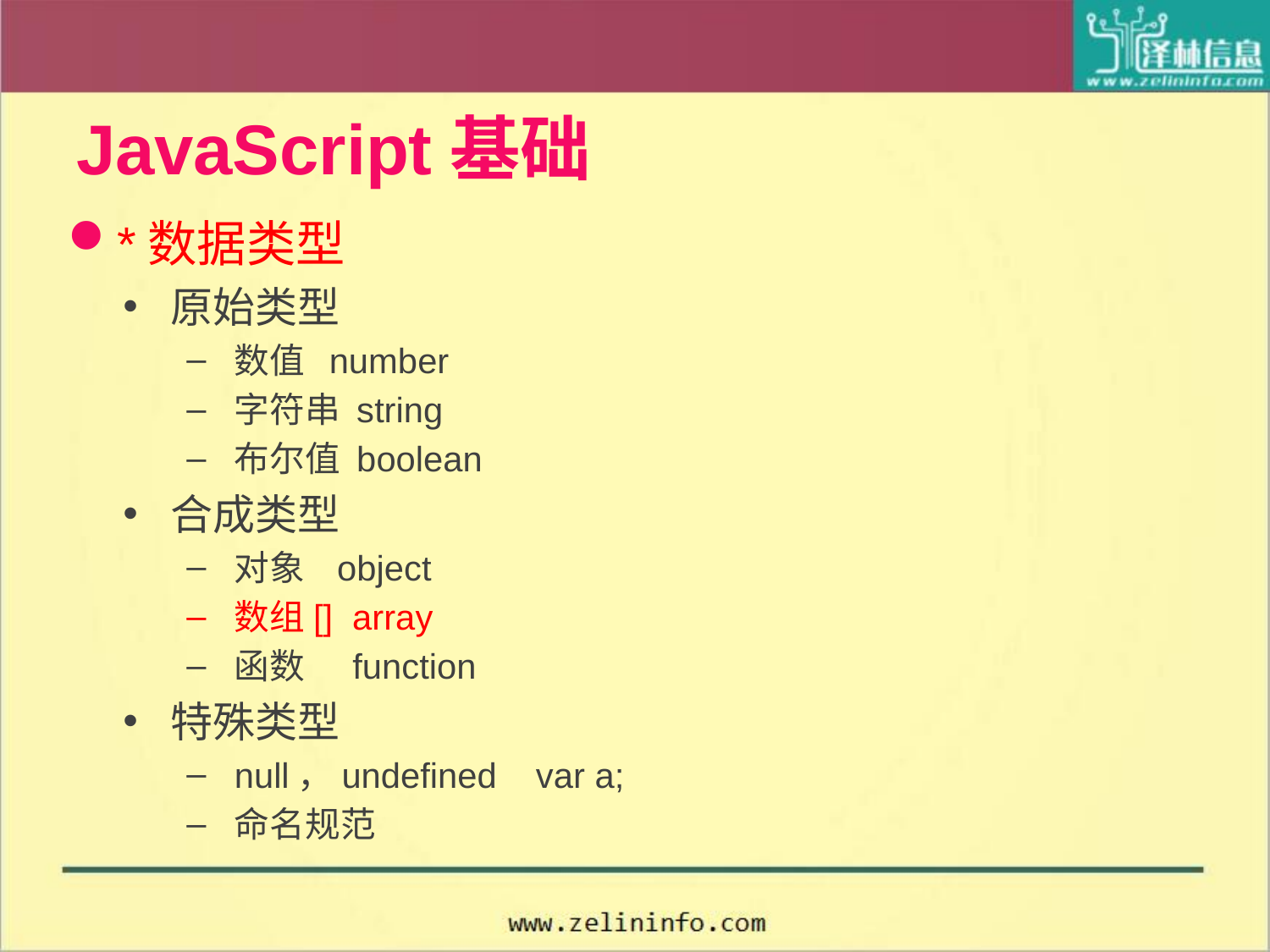

# JavaScript基础
*数据类型
原始类型
数值  number
字符串 string
布尔值 boolean
合成类型
对象   object
数组[]  array
函数     function
特殊类型
null，undefined    var a;
命名规范